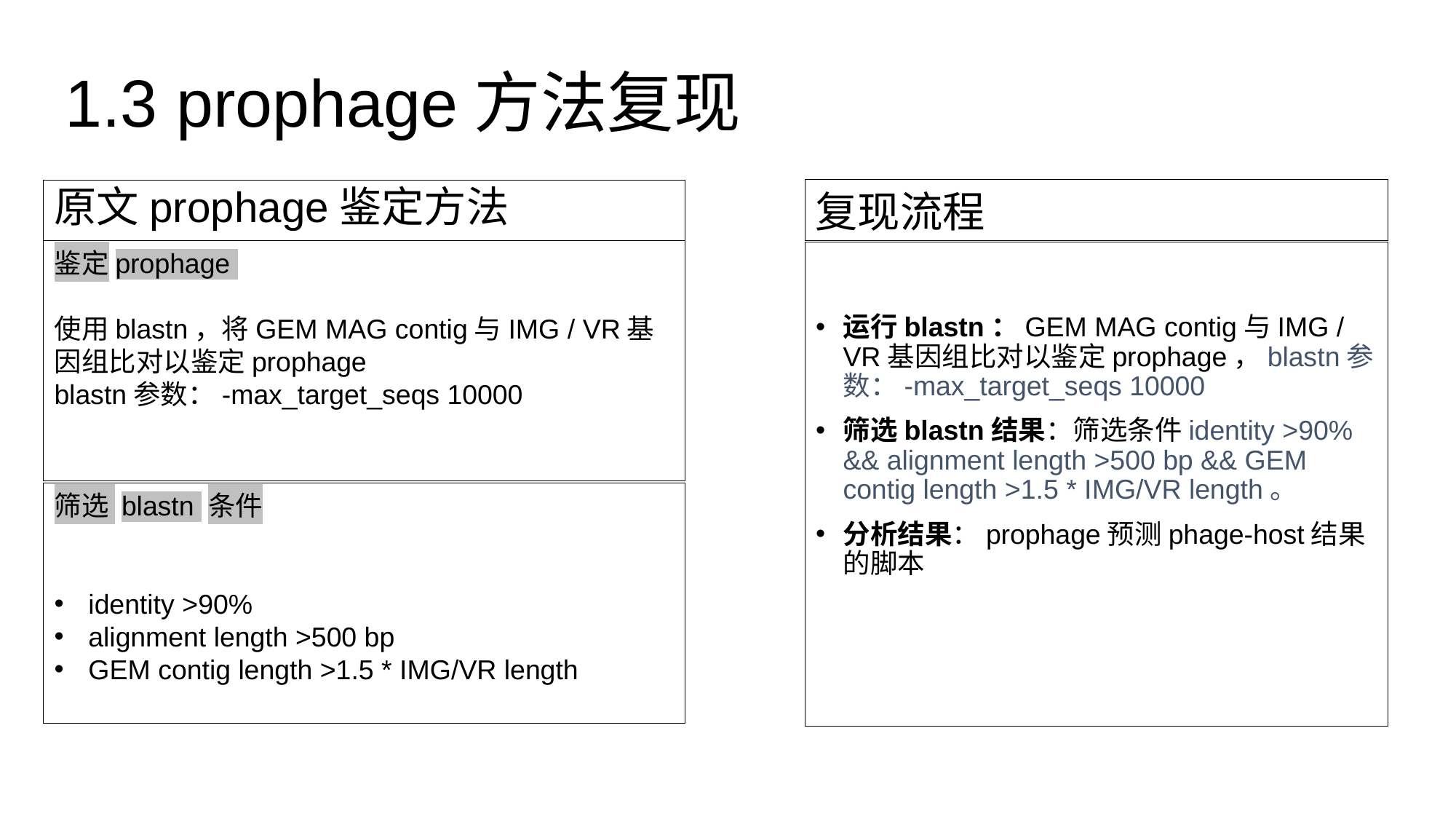

# 1.3 prophage方法复现​
复现流程​
原文prophage鉴定方法

鉴定prophage

使用blastn，将GEM MAG contig与IMG / VR基因组比对以鉴定prophage
blastn参数：-max_target_seqs 10000​

运行blastn：GEM MAG contig与IMG / VR基因组比对以鉴定prophage，blastn参数：-max_target_seqs 10000​
筛选blastn结果：筛选条件identity >90% && alignment length >500 bp && GEM contig length >1.5 * IMG/VR length。​
分析结果：prophage预测phage-host结果的脚本​

筛选​ blastn 条件

identity >90%
alignment length >500 bp
GEM contig length >1.5 * IMG/VR length​